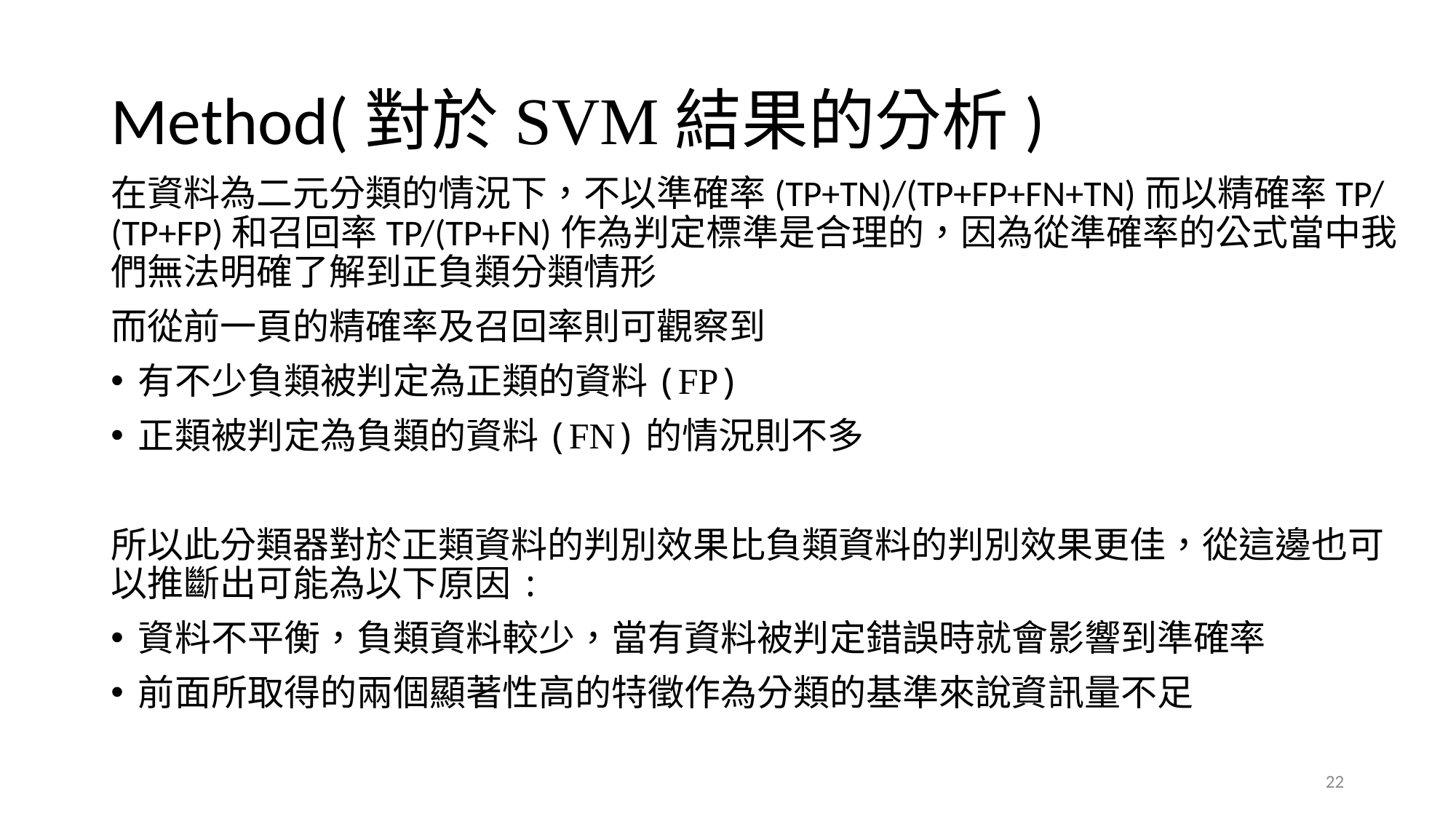

# Method(對於SVM結果的分析)
在資料為二元分類的情況下，不以準確率(TP+TN)/(TP+FP+FN+TN)而以精確率TP/(TP+FP)和召回率TP/(TP+FN)作為判定標準是合理的，因為從準確率的公式當中我們無法明確了解到正負類分類情形
而從前一頁的精確率及召回率則可觀察到
有不少負類被判定為正類的資料(FP)
正類被判定為負類的資料(FN)的情況則不多

所以此分類器對於正類資料的判別效果比負類資料的判別效果更佳，從這邊也可以推斷出可能為以下原因:
資料不平衡，負類資料較少，當有資料被判定錯誤時就會影響到準確率
前面所取得的兩個顯著性高的特徵作為分類的基準來說資訊量不足

22